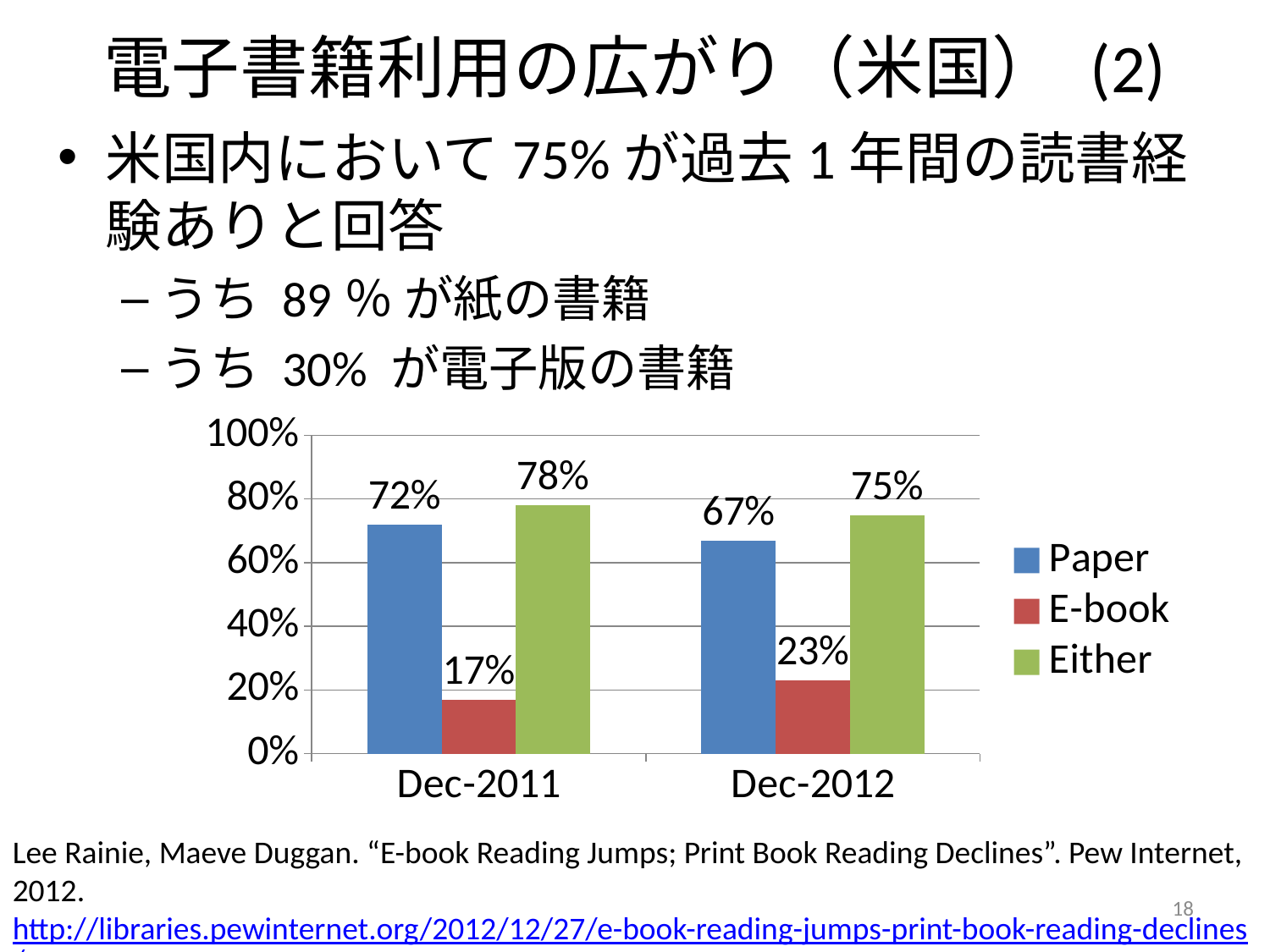

# 電子書籍利用の広がり（米国） (2)
米国内において75%が過去1年間の読書経験ありと回答
うち 89％ が紙の書籍
うち 30% が電子版の書籍

### Chart

| Category | Paper | E-book | Either |
|---|---|---|---|
| 40878 | 0.7200000000000003 | 0.17 | 0.78 |
| 41244 | 0.6700000000000005 | 0.23 | 0.7500000000000003 |
Lee Rainie, Maeve Duggan. “E-book Reading Jumps; Print Book Reading Declines”. Pew Internet, 2012. http://libraries.pewinternet.org/2012/12/27/e-book-reading-jumps-print-book-reading-declines/
18